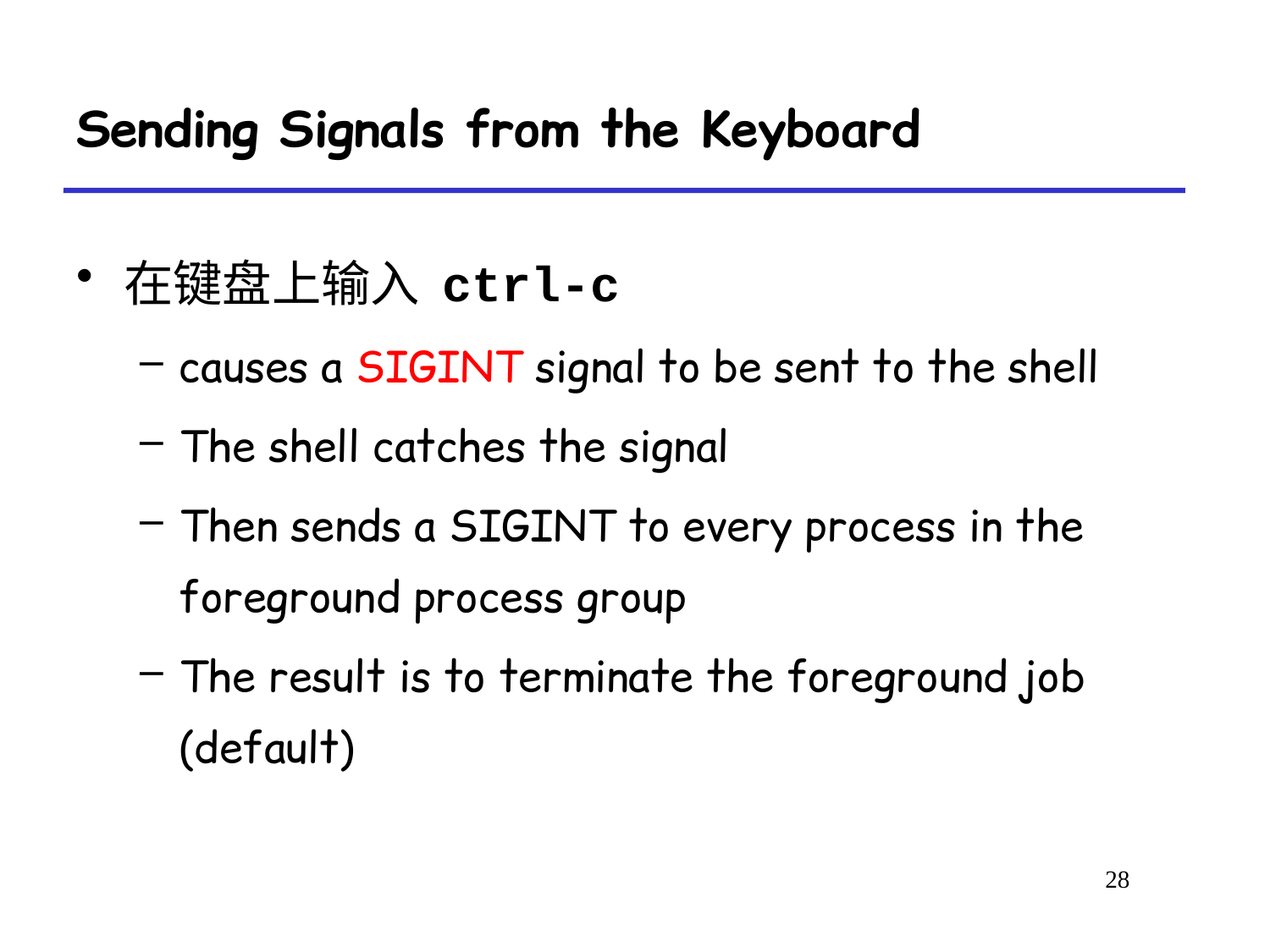

# Sending Signals from the Keyboard
在键盘上输入 ctrl-c
causes a SIGINT signal to be sent to the shell
The shell catches the signal
Then sends a SIGINT to every process in the foreground process group
The result is to terminate the foreground job (default)
28